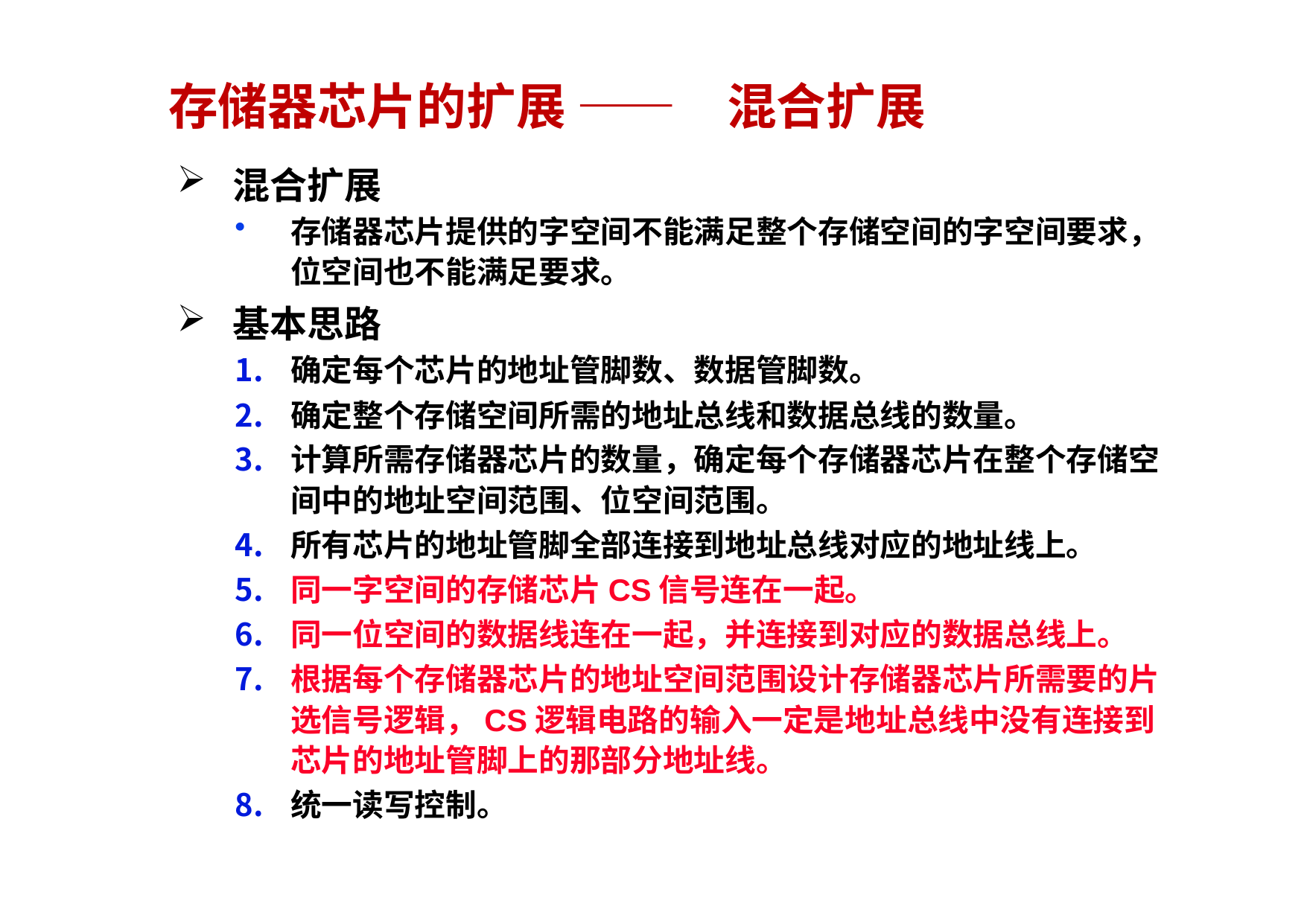

# 存储器芯片的扩展 ——	混合扩展
混合扩展
存储器芯片提供的字空间不能满足整个存储空间的字空间要求，位空间也不能满足要求。
基本思路
确定每个芯片的地址管脚数、数据管脚数。
确定整个存储空间所需的地址总线和数据总线的数量。
计算所需存储器芯片的数量，确定每个存储器芯片在整个存储空间中的地址空间范围、位空间范围。
所有芯片的地址管脚全部连接到地址总线对应的地址线上。
同一字空间的存储芯片CS信号连在一起。
同一位空间的数据线连在一起，并连接到对应的数据总线上。
根据每个存储器芯片的地址空间范围设计存储器芯片所需要的片选信号逻辑，CS逻辑电路的输入一定是地址总线中没有连接到芯片的地址管脚上的那部分地址线。
统一读写控制。